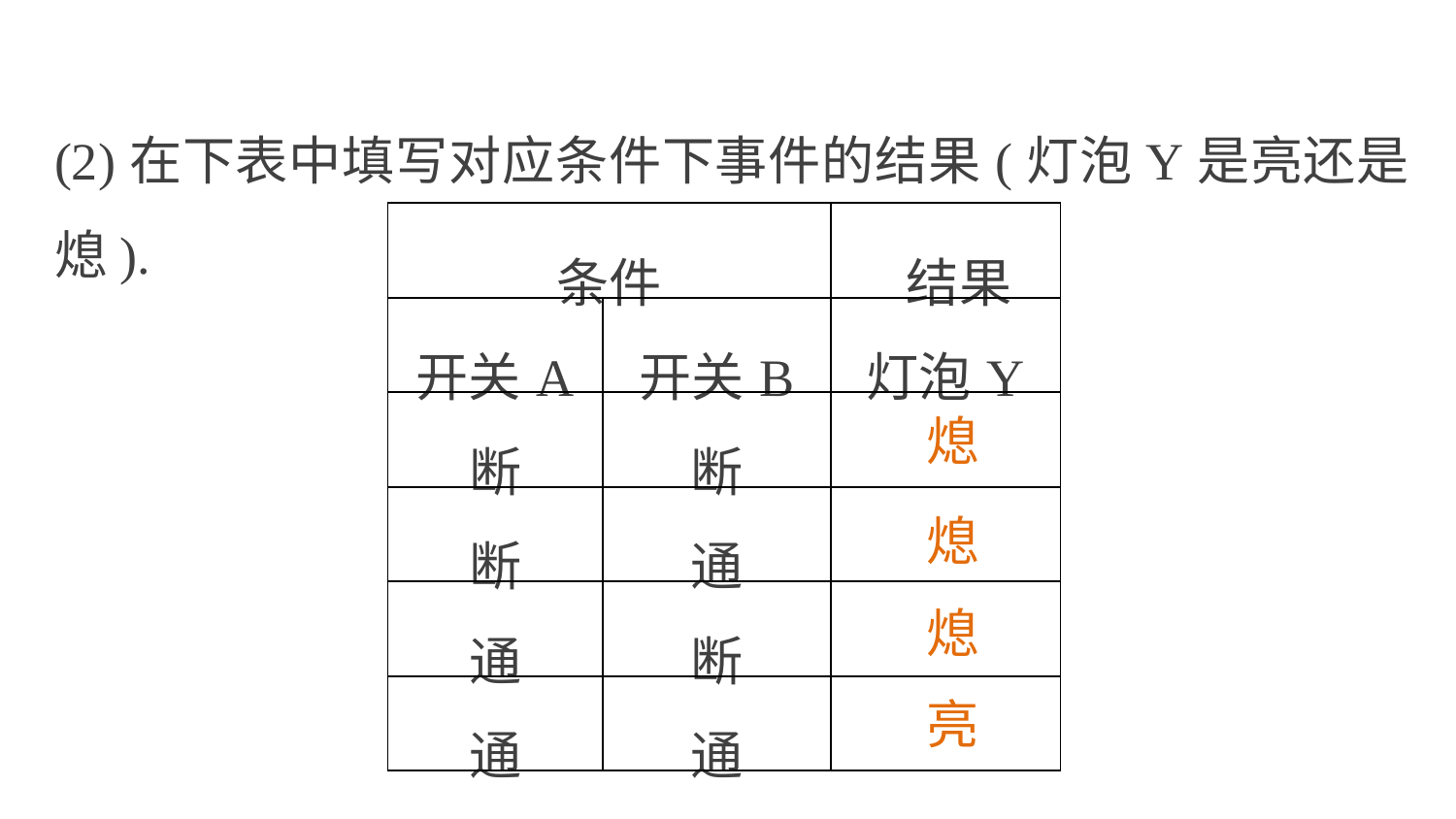

(2)在下表中填写对应条件下事件的结果(灯泡Y是亮还是熄).
| 条件 |  | 结果 |
| --- | --- | --- |
| 开关A | 开关B | 灯泡Y |
| 断 | 断 |  |
| 断 | 通 |  |
| 通 | 断 |  |
| 通 | 通 |  |
熄
熄
熄
亮